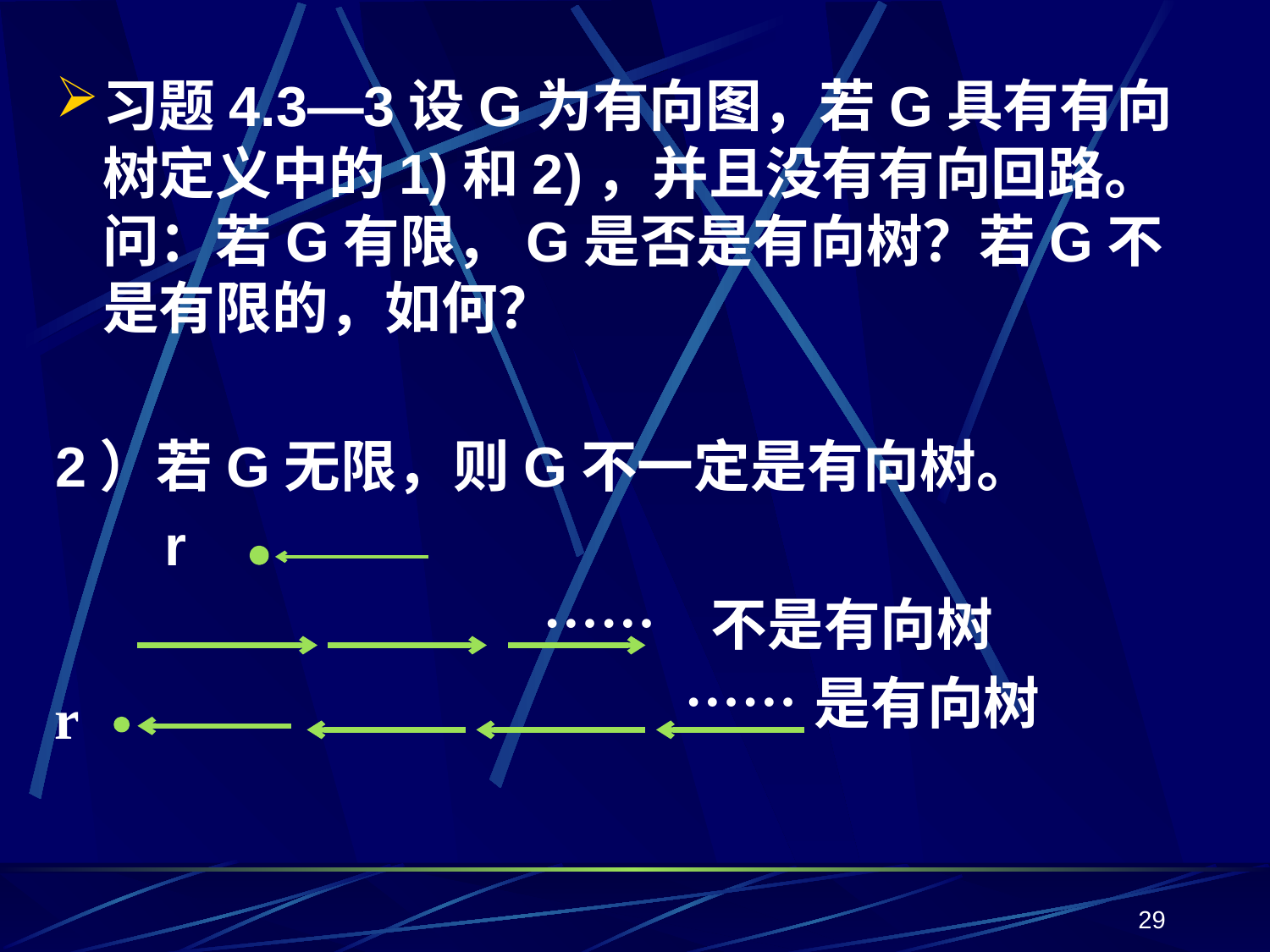

习题4.3—3设G为有向图，若G具有有向树定义中的1)和2)，并且没有有向回路。问：若G有限，G是否是有向树？若G不是有限的，如何？

2）若G无限，则G不一定是有向树。
       r
                                      ……   不是有向树
                                                 ……是有向树

r

29